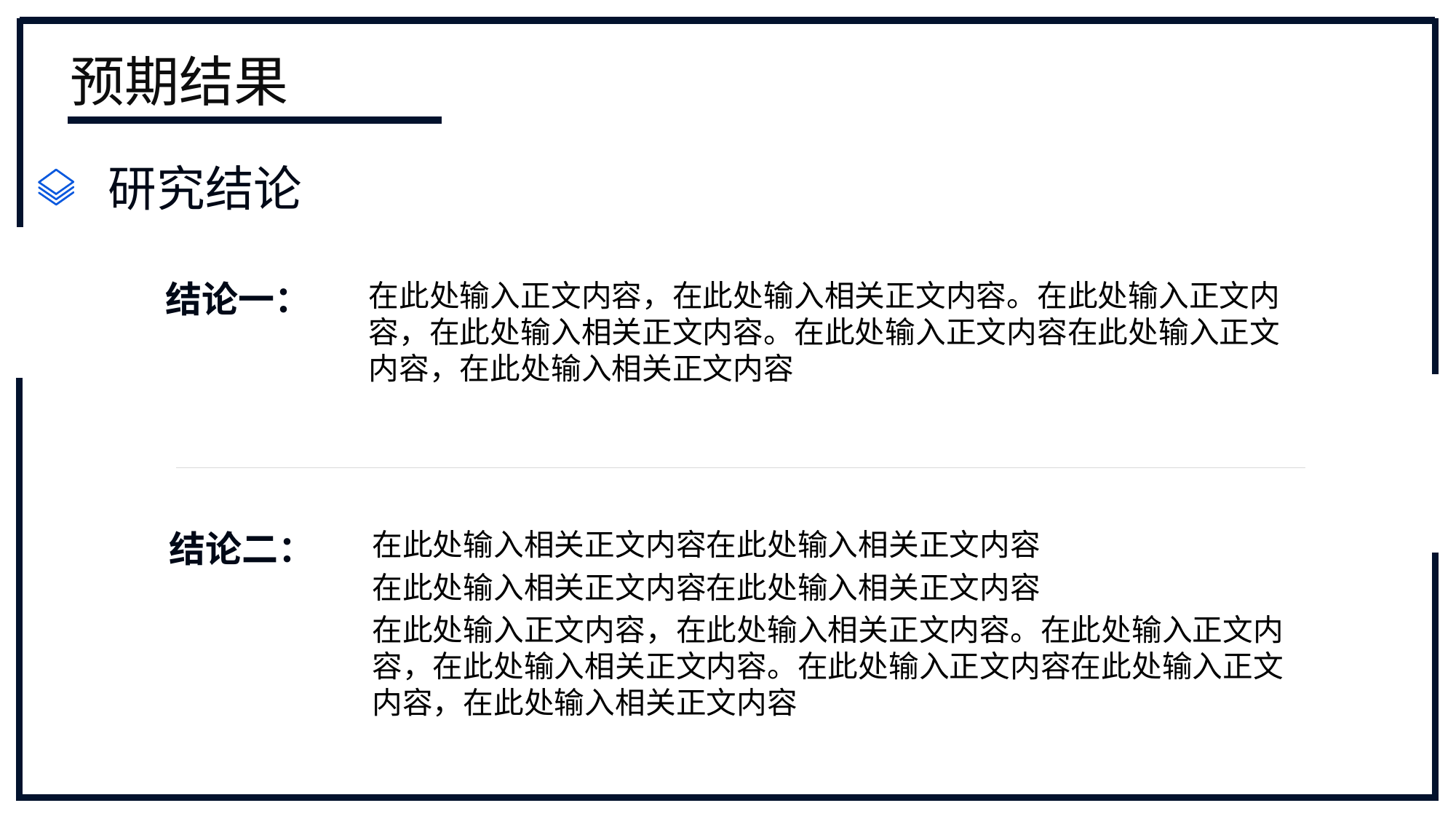

预期结果
研究结论

结论一：
在此处输入正文内容，在此处输入相关正文内容。在此处输入正文内容，在此处输入相关正文内容。在此处输入正文内容在此处输入正文内容，在此处输入相关正文内容
结论二：
在此处输入相关正文内容在此处输入相关正文内容
在此处输入相关正文内容在此处输入相关正文内容
在此处输入正文内容，在此处输入相关正文内容。在此处输入正文内容，在此处输入相关正文内容。在此处输入正文内容在此处输入正文内容，在此处输入相关正文内容